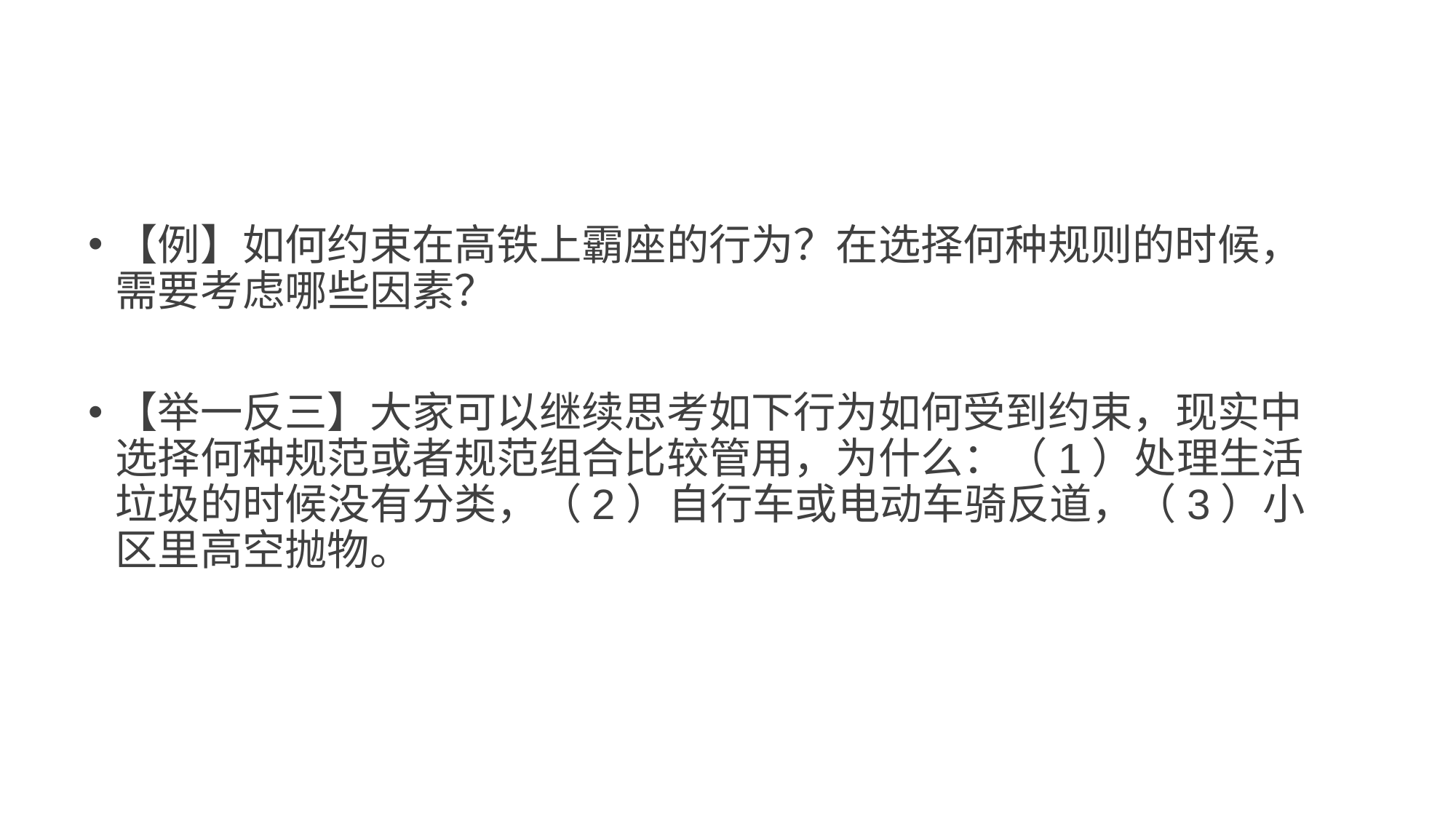

#
【例】如何约束在高铁上霸座的行为？在选择何种规则的时候，需要考虑哪些因素？

【举一反三】大家可以继续思考如下行为如何受到约束，现实中选择何种规范或者规范组合比较管用，为什么：（1）处理生活垃圾的时候没有分类，（2）自行车或电动车骑反道，（3）小区里高空抛物。